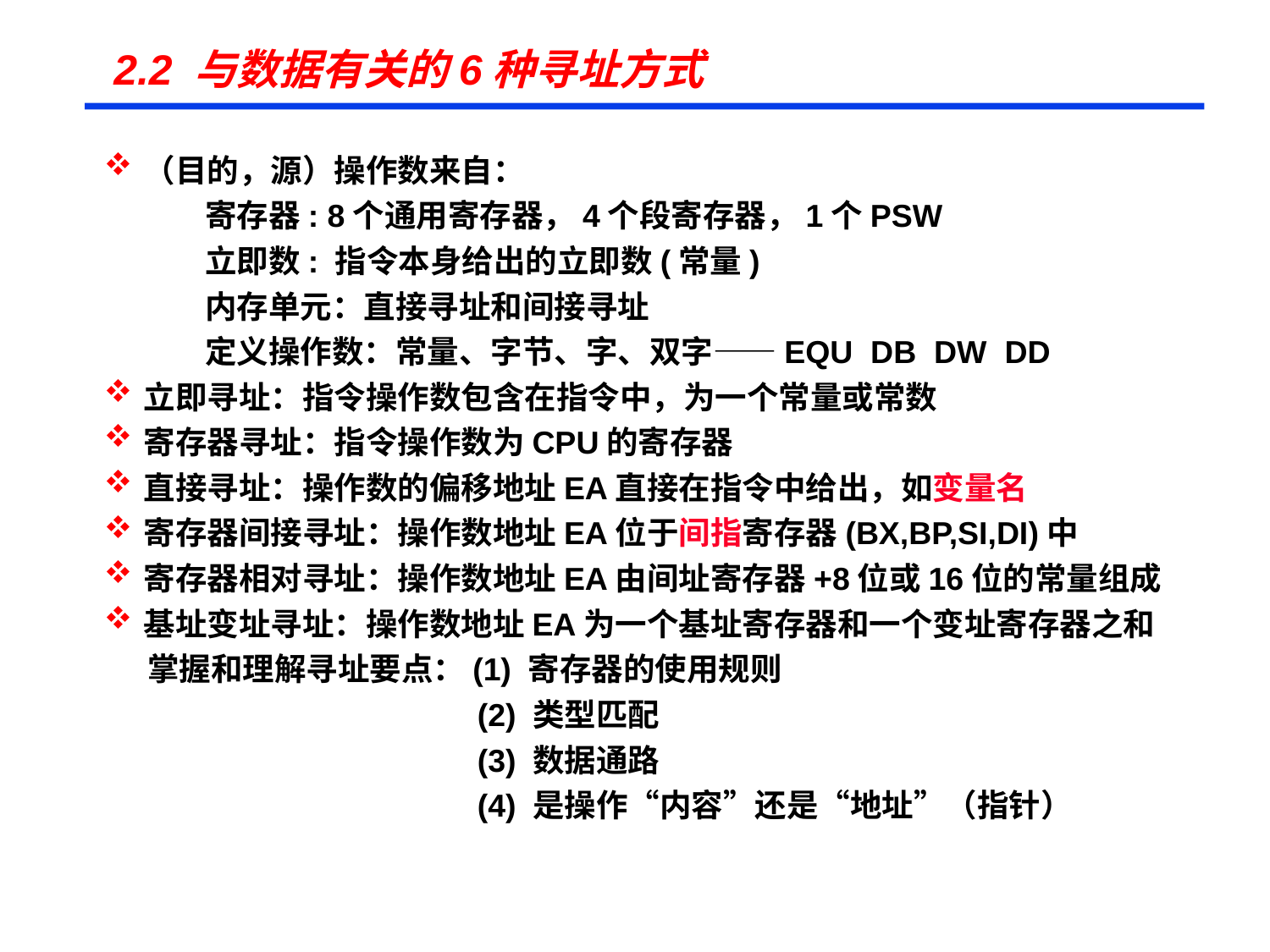

# 2.2 与数据有关的6种寻址方式
（目的，源）操作数来自：
             寄存器: 8个通用寄存器，4个段寄存器，1个PSW
             立即数: 指令本身给出的立即数(常量)
             内存单元：直接寻址和间接寻址
             定义操作数：常量、字节、字、双字——EQU  DB  DW  DD
立即寻址：指令操作数包含在指令中，为一个常量或常数
寄存器寻址：指令操作数为CPU的寄存器
直接寻址：操作数的偏移地址EA直接在指令中给出，如变量名
寄存器间接寻址：操作数地址EA位于间指寄存器(BX,BP,SI,DI)中
寄存器相对寻址：操作数地址EA由间址寄存器+8位或16位的常量组成
基址变址寻址：操作数地址EA为一个基址寄存器和一个变址寄存器之和
     掌握和理解寻址要点：(1) 寄存器的使用规则
                                          (2) 类型匹配
                                          (3) 数据通路
                                          (4) 是操作“内容”还是“地址”（指针）